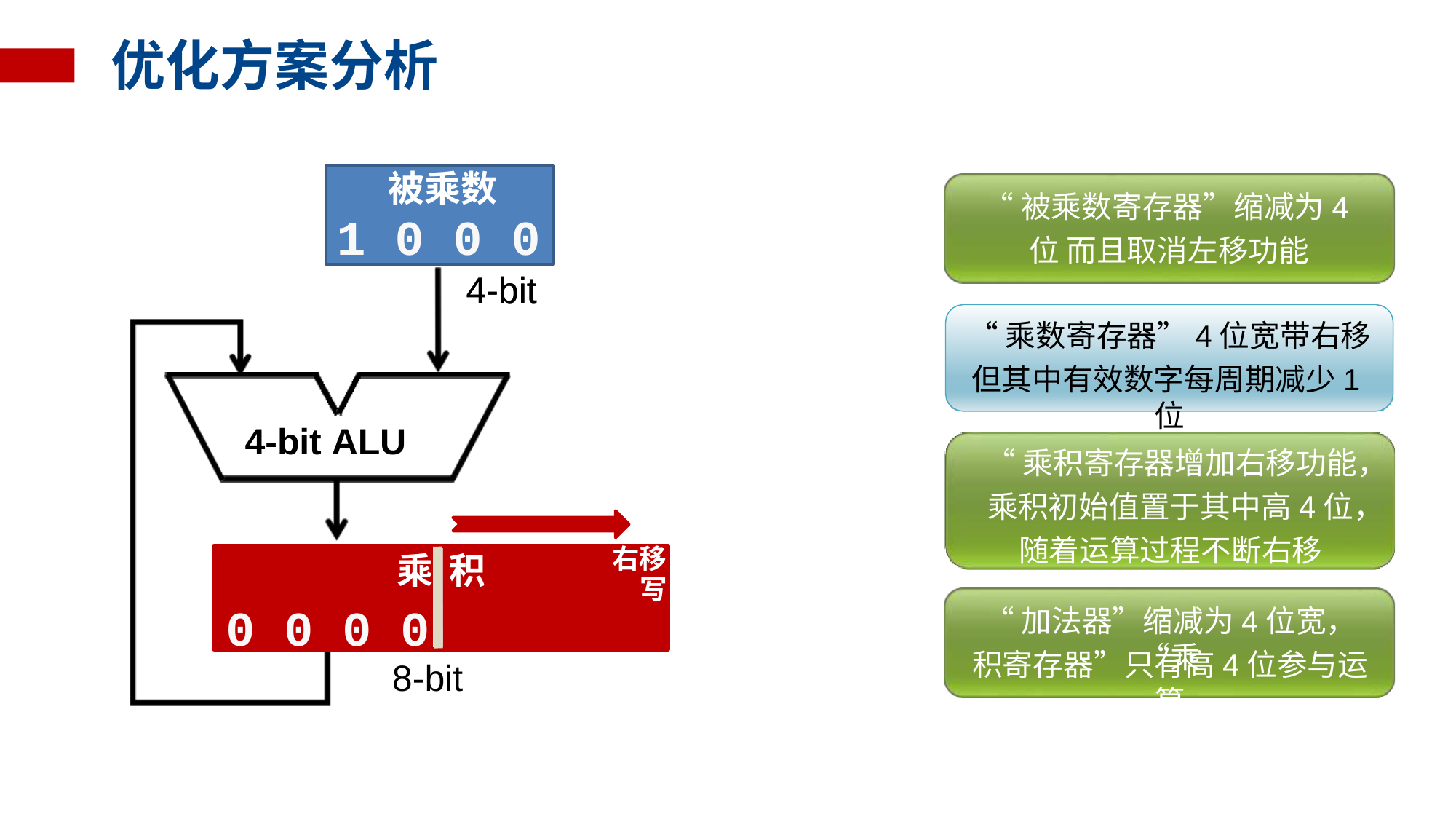

# 优化方案分析
被乘数
1 0 0 0

“被乘数寄存器”缩减为4位 而且取消左移功能
4-bit
4-bit

“乘数寄存器”4位宽带右移
但其中有效数字每周期减少1位

4-bit ALU

“乘积寄存器增加右移功能，乘积初始值置于其中高4位，随着运算过程不断右移

右移
写

乘  积

0 0 0 0
“加法器”缩减为4位宽，“乘
积寄存器”只有高4位参与运算
8-bit